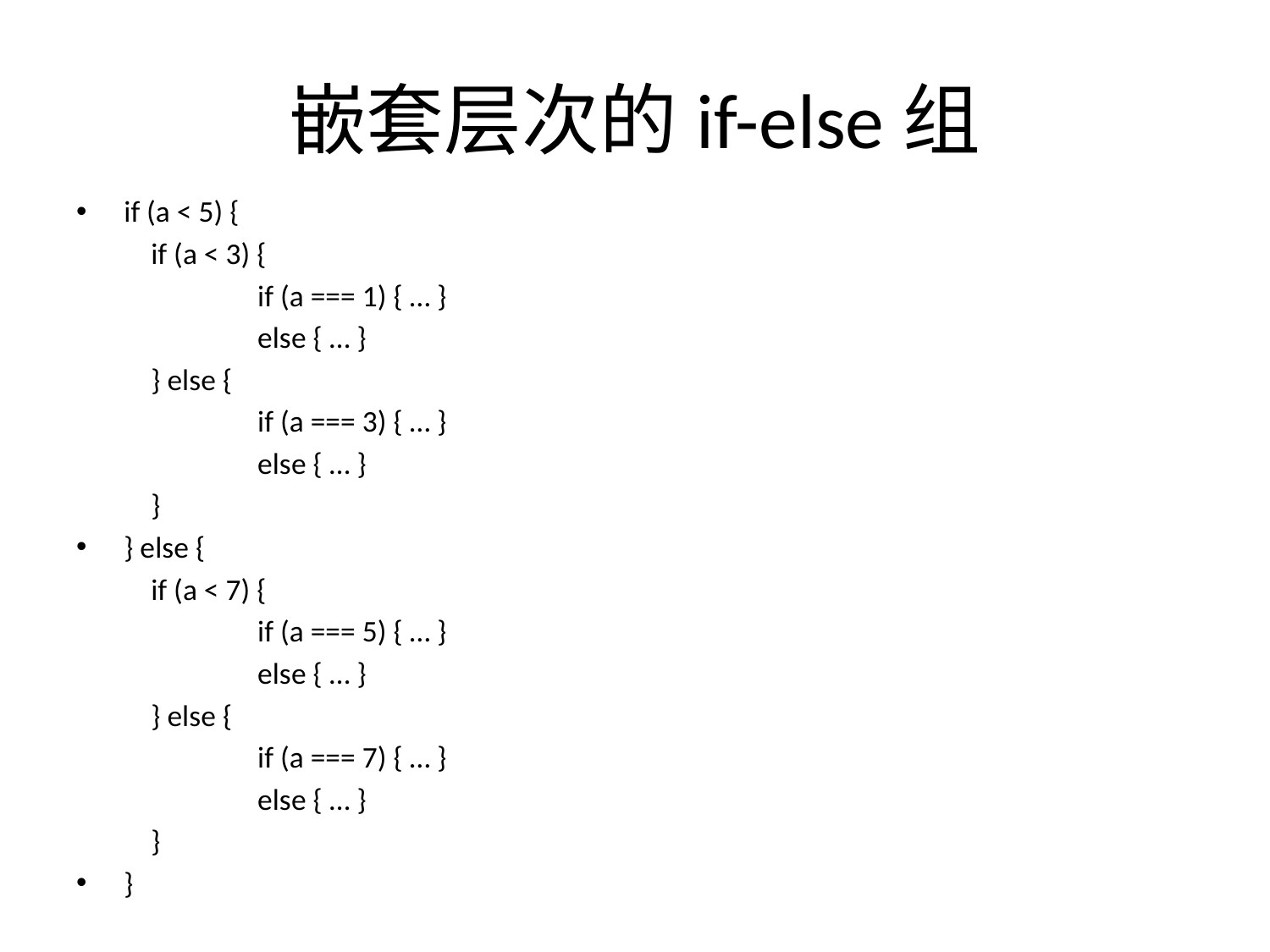

# 嵌套层次的if-else组
if (a < 5) {
	    if (a < 3) {
		 if (a === 1) { … }
		 else { … }
	    } else {
		 if (a === 3) { … }
		 else { … }
	    }
} else {
	    if (a < 7) {
		 if (a === 5) { … }
		 else { … }
	    } else {
		 if (a === 7) { … }
		 else { … }
	    }
}